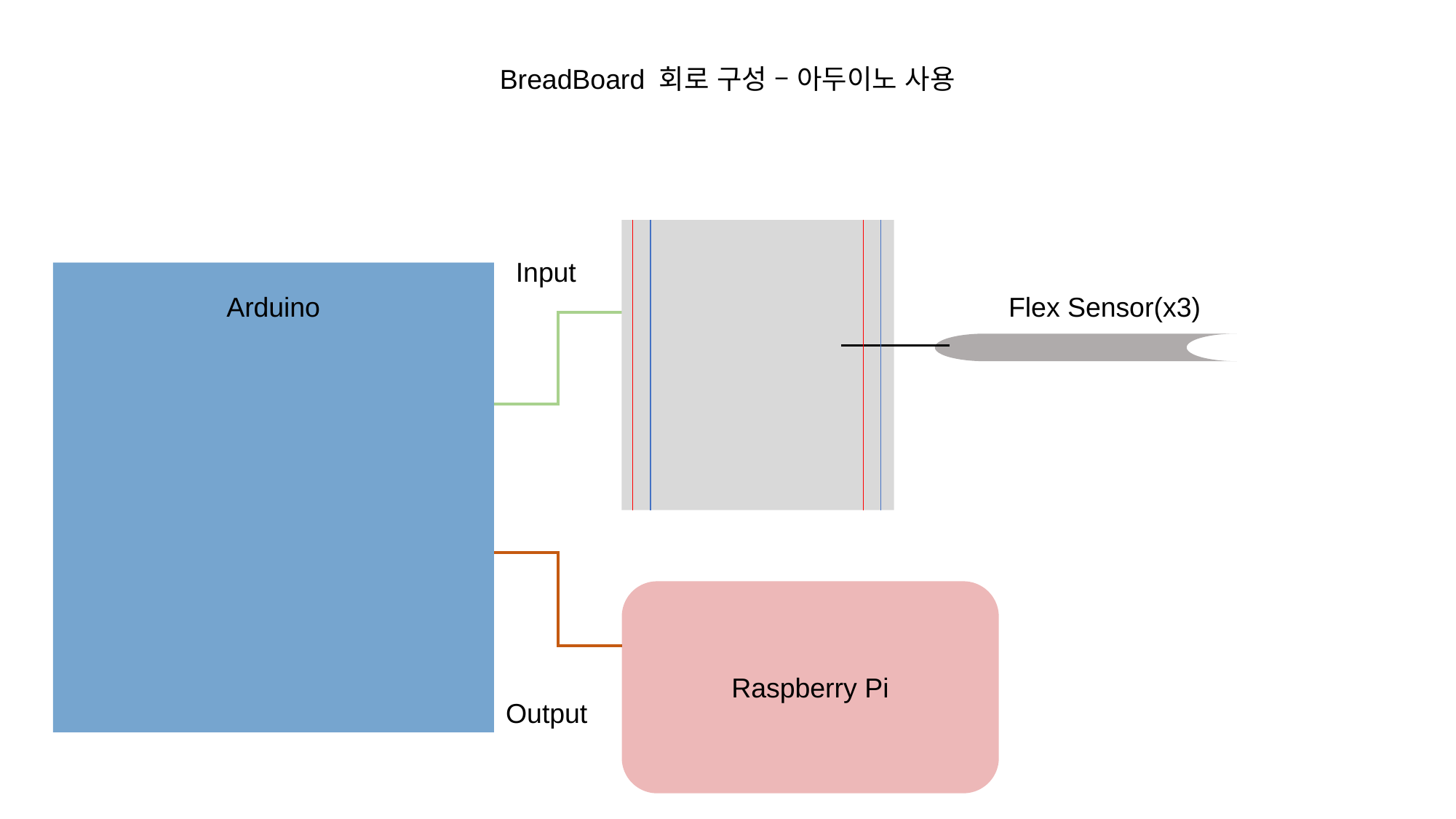

BreadBoard 회로 구성 – 아두이노 사용

Input

Arduino
Flex Sensor(x3)

Raspberry Pi
Output